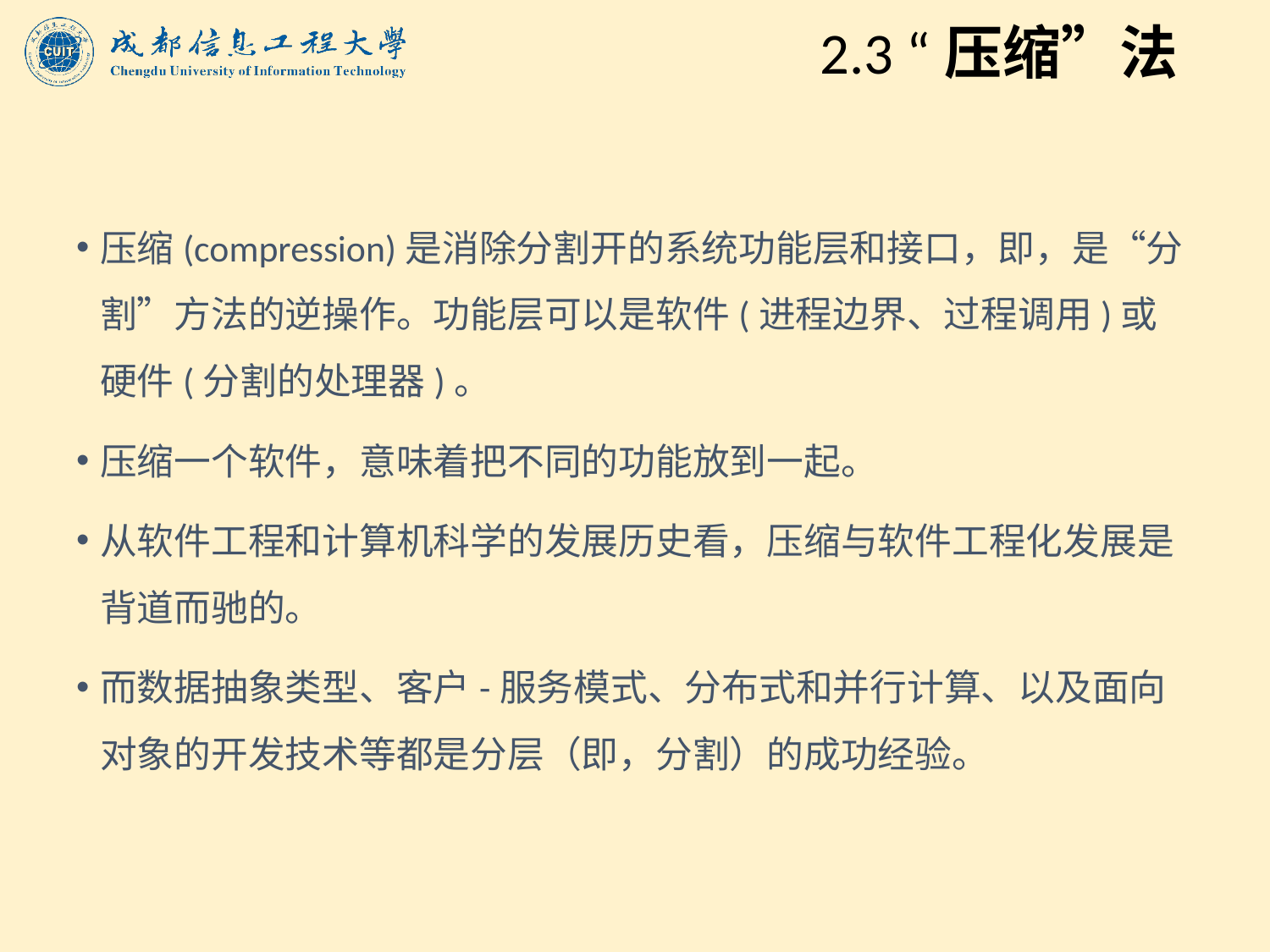

# 2.3 “压缩”法
压缩(compression)是消除分割开的系统功能层和接口，即，是“分割”方法的逆操作。功能层可以是软件(进程边界、过程调用)或硬件(分割的处理器)。
压缩一个软件，意味着把不同的功能放到一起。
从软件工程和计算机科学的发展历史看，压缩与软件工程化发展是背道而驰的。
而数据抽象类型、客户-服务模式、分布式和并行计算、以及面向对象的开发技术等都是分层（即，分割）的成功经验。